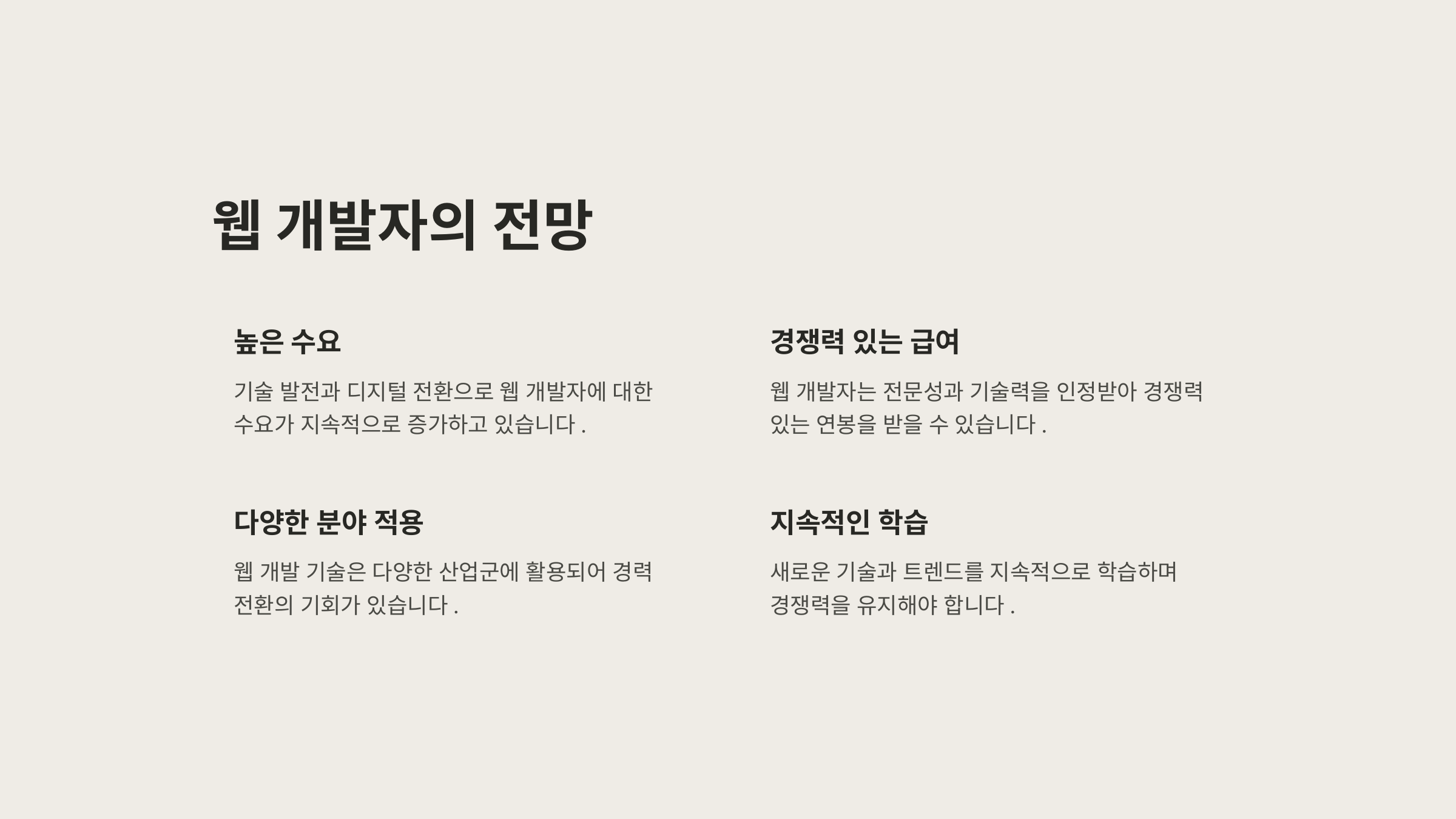

웹 개발자의 전망
높은 수요
경쟁력 있는 급여
기술 발전과 디지털 전환으로 웹 개발자에 대한 수요가 지속적으로 증가하고 있습니다.
웹 개발자는 전문성과 기술력을 인정받아 경쟁력 있는 연봉을 받을 수 있습니다.
다양한 분야 적용
지속적인 학습
웹 개발 기술은 다양한 산업군에 활용되어 경력 전환의 기회가 있습니다.
새로운 기술과 트렌드를 지속적으로 학습하며 경쟁력을 유지해야 합니다.